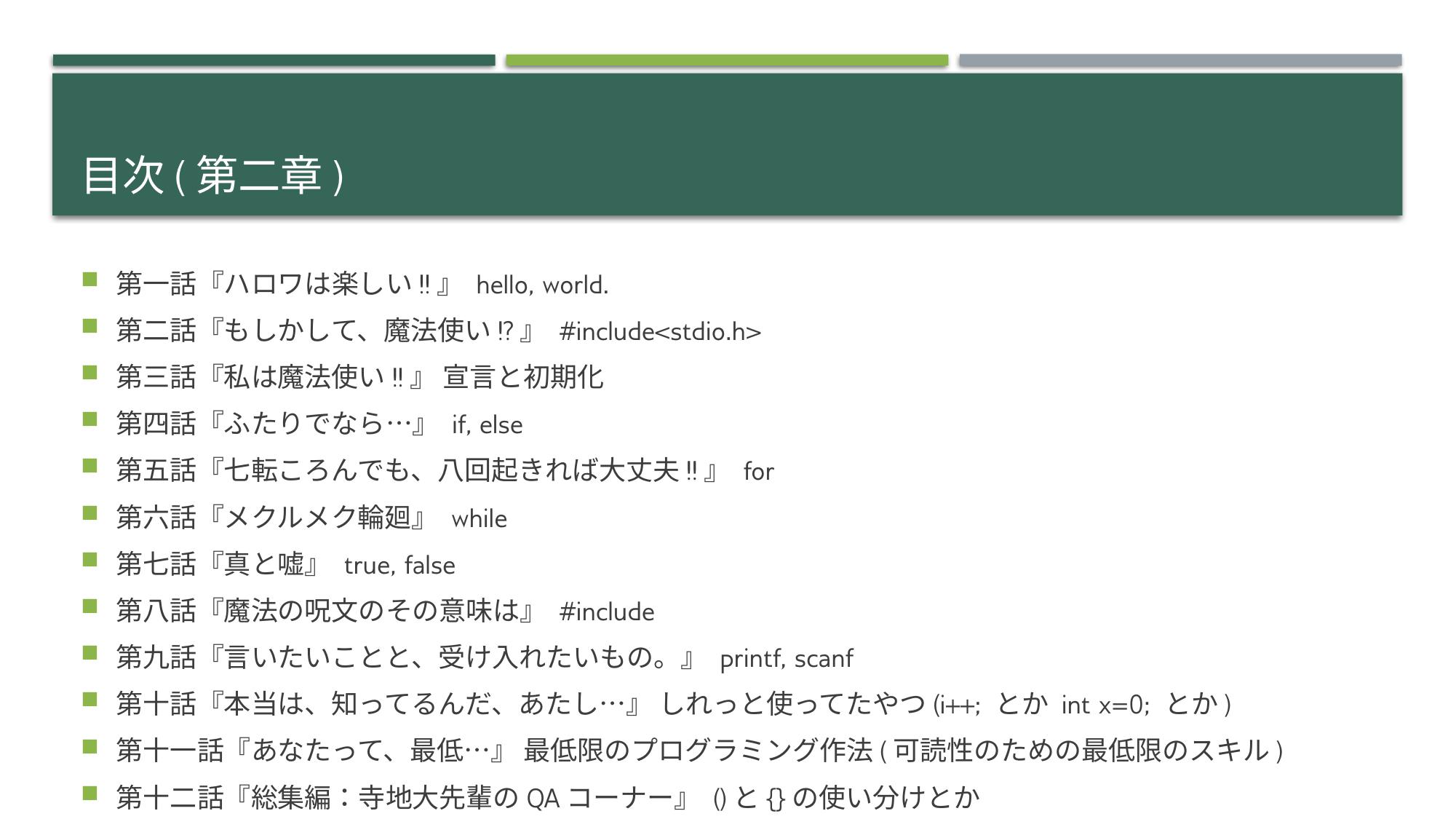

# 目次(第二章)
第一話『ハロワは楽しい!!』 hello, world.
第二話『もしかして、魔法使い!?』 #include<stdio.h>
第三話『私は魔法使い!!』 宣言と初期化
第四話『ふたりでなら…』 if, else
第五話『七転ころんでも、八回起きれば大丈夫!!』 for
第六話『メクルメク輪廻』 while
第七話『真と嘘』 true, false
第八話『魔法の呪文のその意味は』 #include
第九話『言いたいことと、受け入れたいもの。』 printf, scanf
第十話『本当は、知ってるんだ、あたし…』 しれっと使ってたやつ(i++; とか int x=0; とか)
第十一話『あなたって、最低…』 最低限のプログラミング作法(可読性のための最低限のスキル)
第十二話『総集編：寺地大先輩のQAコーナー』 ()と{}の使い分けとか